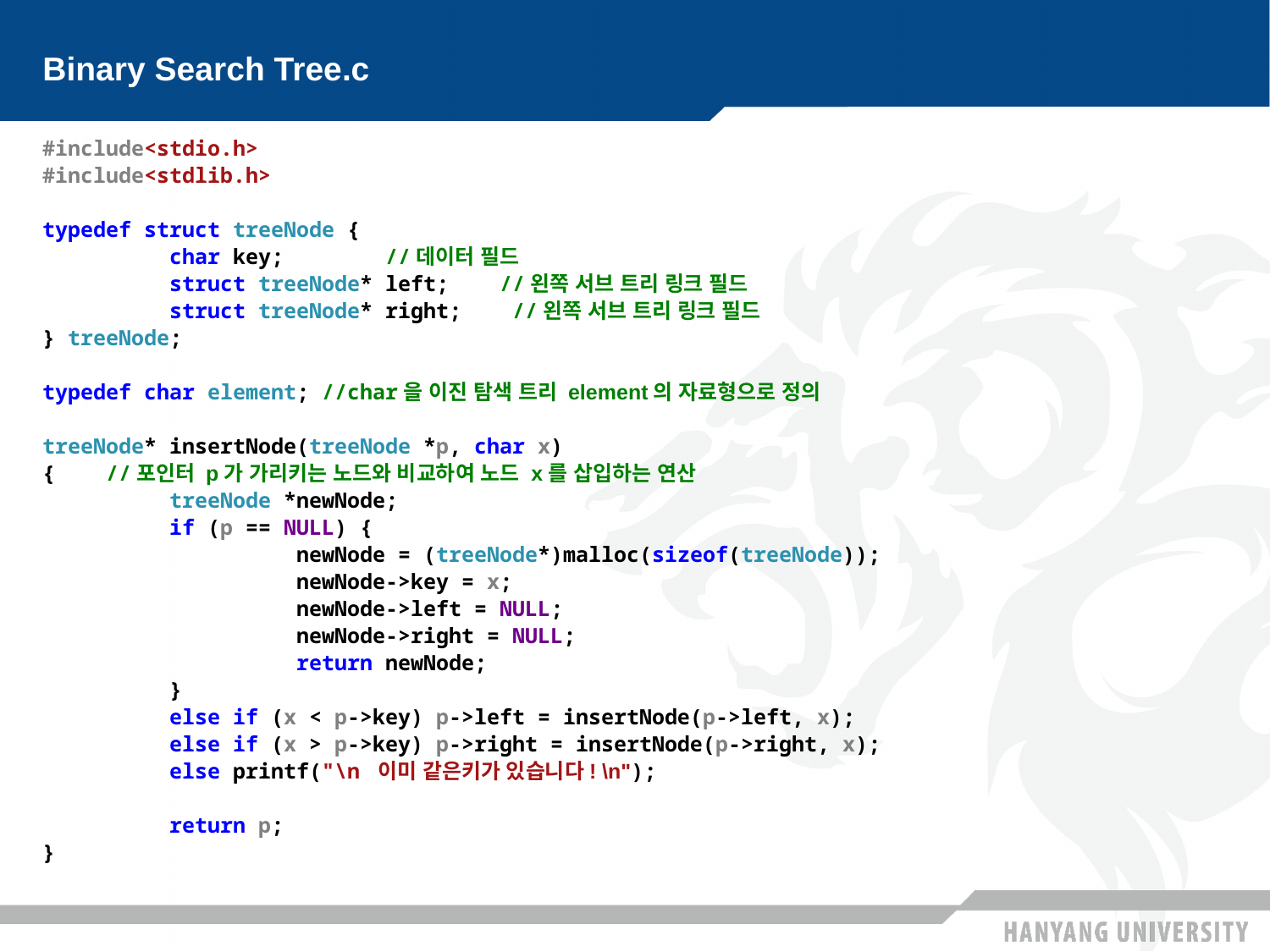

# Binary Search Tree.c
#include<stdio.h>
#include<stdlib.h>

typedef struct treeNode {
	char key;        //데이터 필드
	struct treeNode* left;    //왼쪽 서브 트리 링크 필드
	struct treeNode* right;    //왼쪽 서브 트리 링크 필드
} treeNode;

typedef char element; //char을 이진 탐색 트리 element의 자료형으로 정의

treeNode* insertNode(treeNode *p, char x)
{    //포인터 p가 가리키는 노드와 비교하여 노드 x를 삽입하는 연산
	treeNode *newNode;
	if (p == NULL) {
		newNode = (treeNode*)malloc(sizeof(treeNode));
		newNode->key = x;
		newNode->left = NULL;
		newNode->right = NULL;
		return newNode;
	}
	else if (x < p->key) p->left = insertNode(p->left, x);
	else if (x > p->key) p->right = insertNode(p->right, x);
	else printf("\n 이미 같은키가 있습니다! \n");

	return p;
}